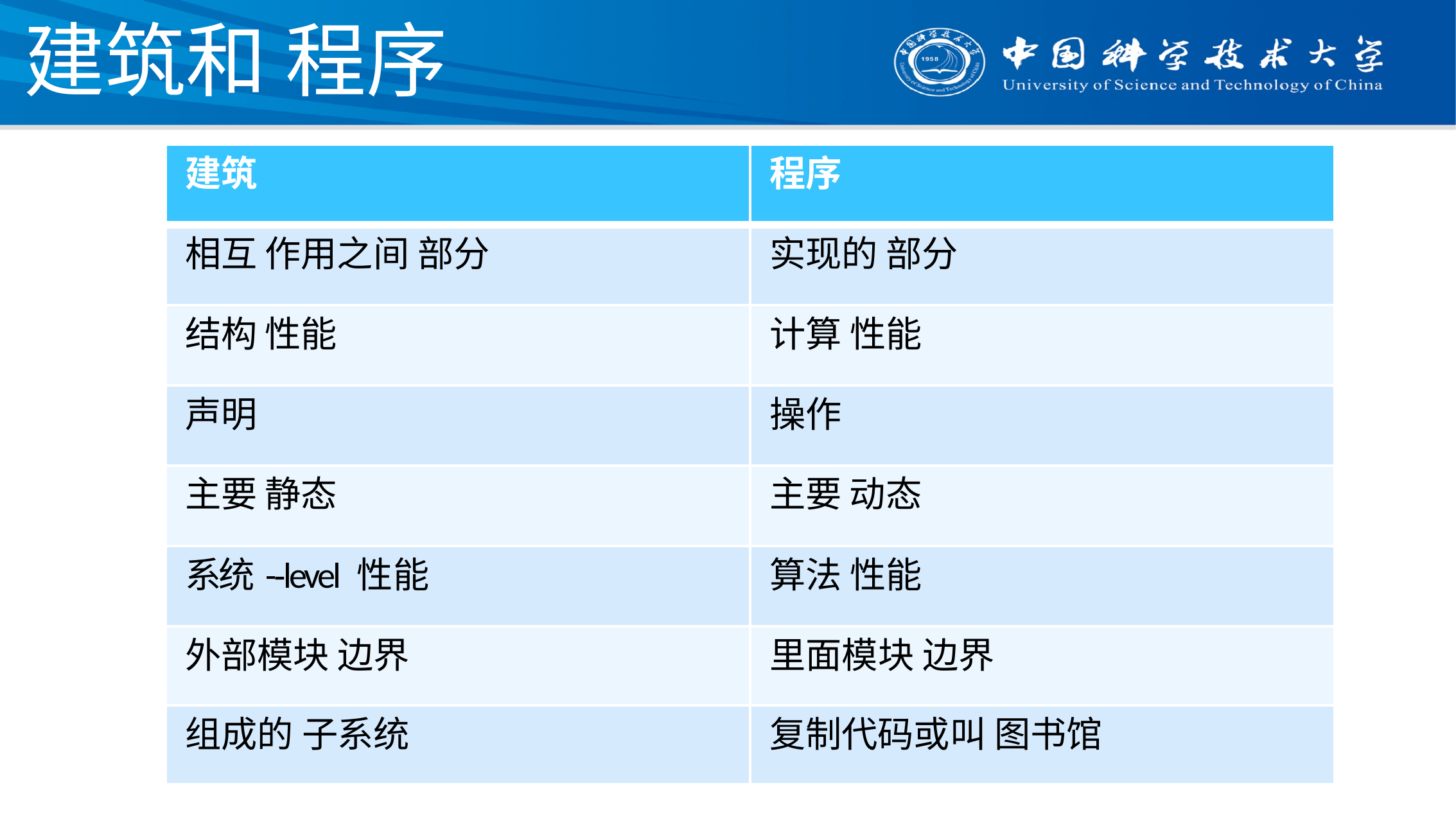

# 建筑和 程序
| 建筑 | 程序 |
| --- | --- |
| 相互 作用之间 部分 | 实现的 部分 |
| 结构 性能 | 计算 性能 |
| 声明 | 操作 |
| 主要 静态 | 主要 动态 |
| 系统-‐level 性能 | 算法 性能 |
| 外部模块 边界 | 里面模块 边界 |
| 组成的 子系统 | 复制代码或叫 图书馆 |